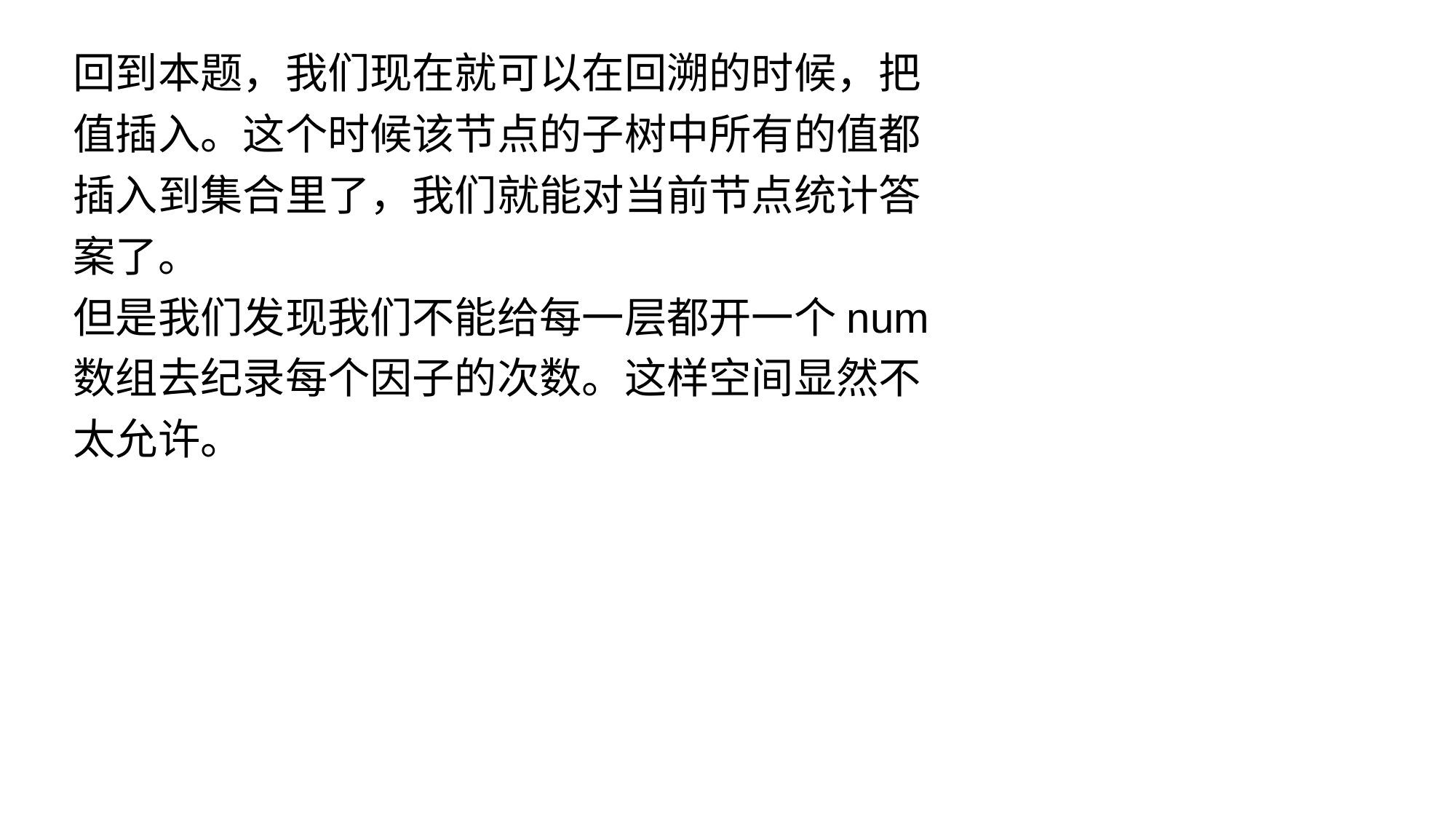

回到本题，我们现在就可以在回溯的时候，把
值插入。这个时候该节点的子树中所有的值都
插入到集合里了，我们就能对当前节点统计答
案了。
但是我们发现我们不能给每一层都开一个num
数组去纪录每个因子的次数。这样空间显然不
太允许。